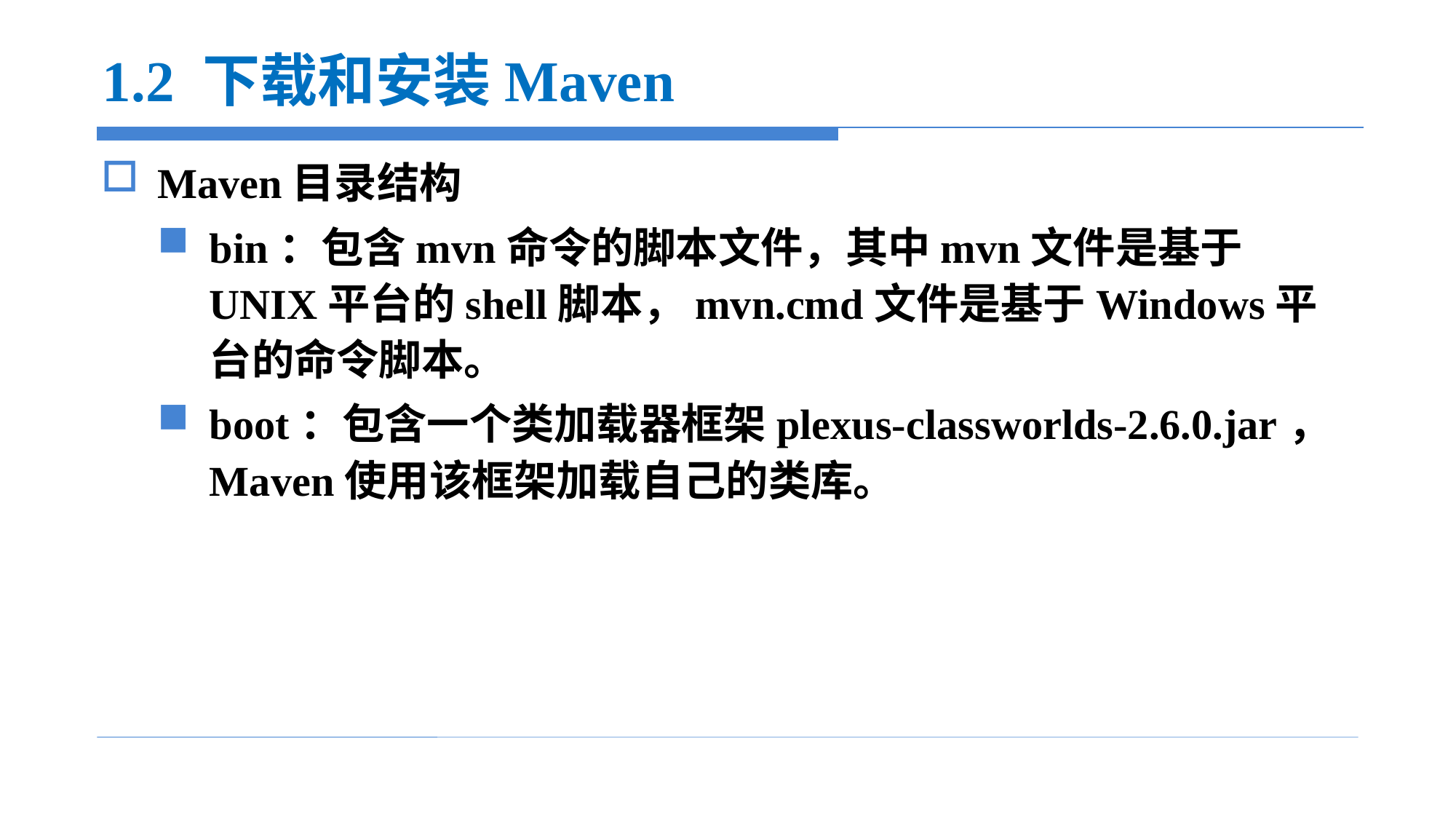

# 1.2 下载和安装Maven
Maven目录结构
bin：包含mvn命令的脚本文件，其中mvn文件是基于UNIX平台的shell脚本，mvn.cmd文件是基于Windows平台的命令脚本。
boot：包含一个类加载器框架plexus-classworlds-2.6.0.jar，Maven使用该框架加载自己的类库。

13